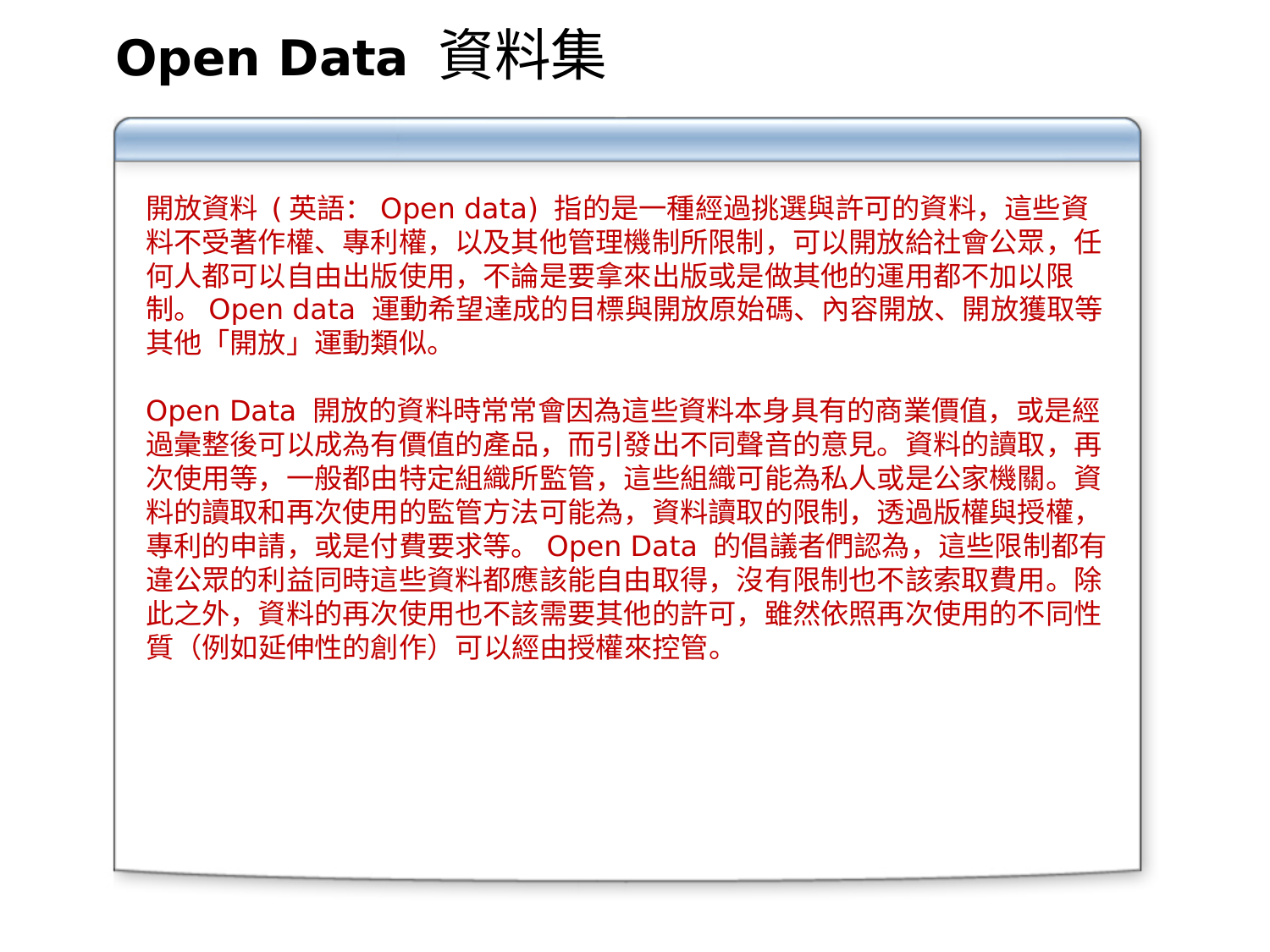

# Open Data 資料集
開放資料 (英語：Open data) 指的是一種經過挑選與許可的資料，這些資料不受著作權、專利權，以及其他管理機制所限制，可以開放給社會公眾，任何人都可以自由出版使用，不論是要拿來出版或是做其他的運用都不加以限制。Open data 運動希望達成的目標與開放原始碼、內容開放、開放獲取等其他「開放」運動類似。

Open Data 開放的資料時常常會因為這些資料本身具有的商業價值，或是經過彙整後可以成為有價值的產品，而引發出不同聲音的意見。資料的讀取，再次使用等，一般都由特定組織所監管，這些組織可能為私人或是公家機關。資料的讀取和再次使用的監管方法可能為，資料讀取的限制，透過版權與授權，專利的申請，或是付費要求等。Open Data 的倡議者們認為，這些限制都有違公眾的利益同時這些資料都應該能自由取得，沒有限制也不該索取費用。除此之外，資料的再次使用也不該需要其他的許可，雖然依照再次使用的不同性質（例如延伸性的創作）可以經由授權來控管。